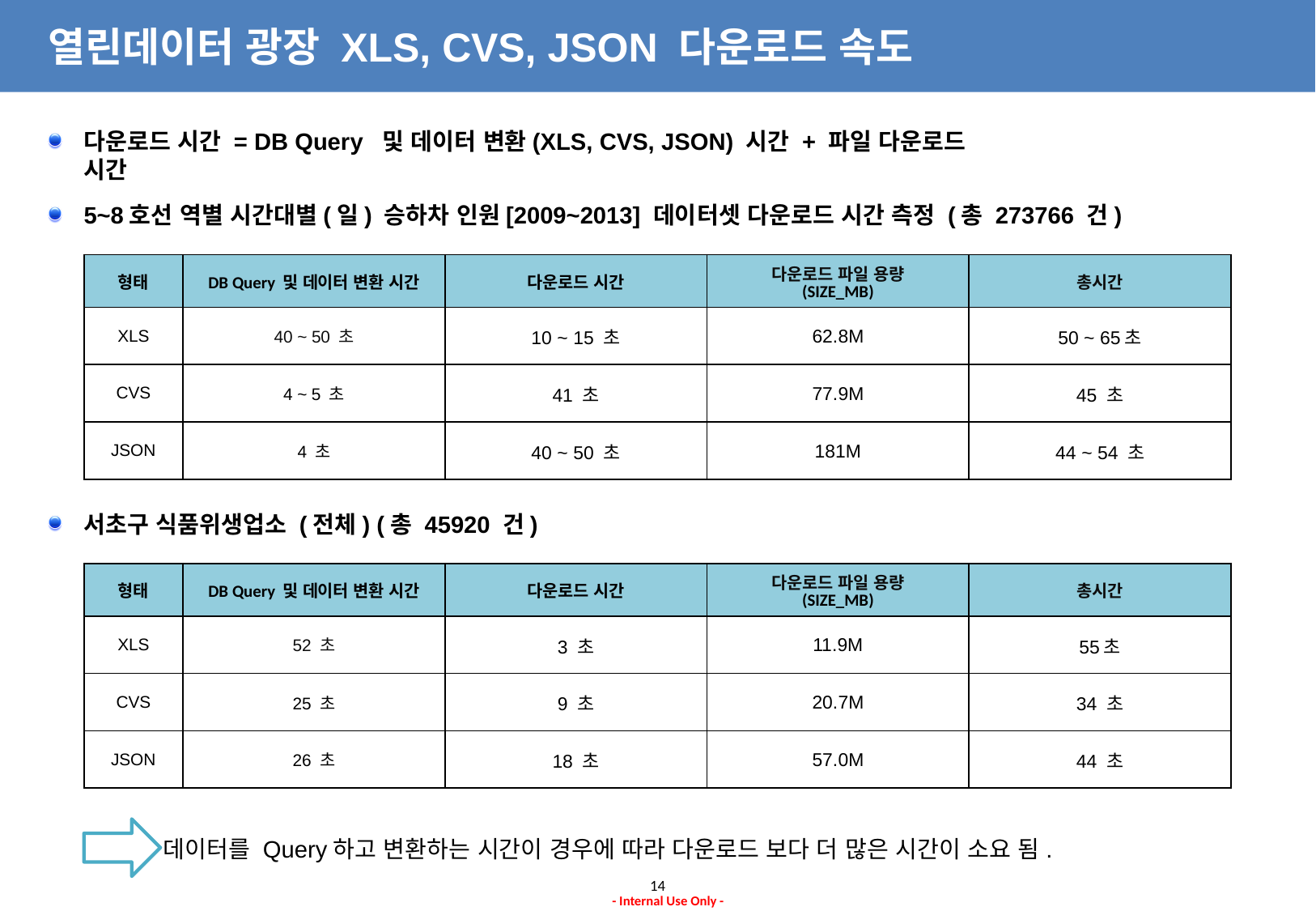

# 열린데이터 광장 XLS, CVS, JSON 다운로드 속도
다운로드 시간 = DB Query  및 데이터 변환(XLS, CVS, JSON) 시간 + 파일 다운로드 시간
5~8호선 역별 시간대별(일) 승하차 인원[2009~2013] 데이터셋 다운로드 시간 측정 (총 273766 건)
| 형태 | DB Query 및 데이터 변환 시간 | 다운로드 시간 | 다운로드 파일 용량 (SIZE\_MB) | 총시간 |
| --- | --- | --- | --- | --- |
| XLS | 40 ~ 50 초 | 10 ~ 15 초 | 62.8M | 50 ~ 65초 |
| CVS | 4 ~ 5 초 | 41 초 | 77.9M | 45 초 |
| JSON | 4 초 | 40 ~ 50 초 | 181M | 44 ~ 54 초 |
서초구 식품위생업소 (전체) (총 45920 건)
| 형태 | DB Query 및 데이터 변환 시간 | 다운로드 시간 | 다운로드 파일 용량 (SIZE\_MB) | 총시간 |
| --- | --- | --- | --- | --- |
| XLS | 52 초 | 3 초 | 11.9M | 55초 |
| CVS | 25 초 | 9 초 | 20.7M | 34 초 |
| JSON | 26 초 | 18 초 | 57.0M | 44 초 |

데이터를 Query하고 변환하는 시간이 경우에 따라 다운로드 보다 더 많은 시간이 소요 됨.